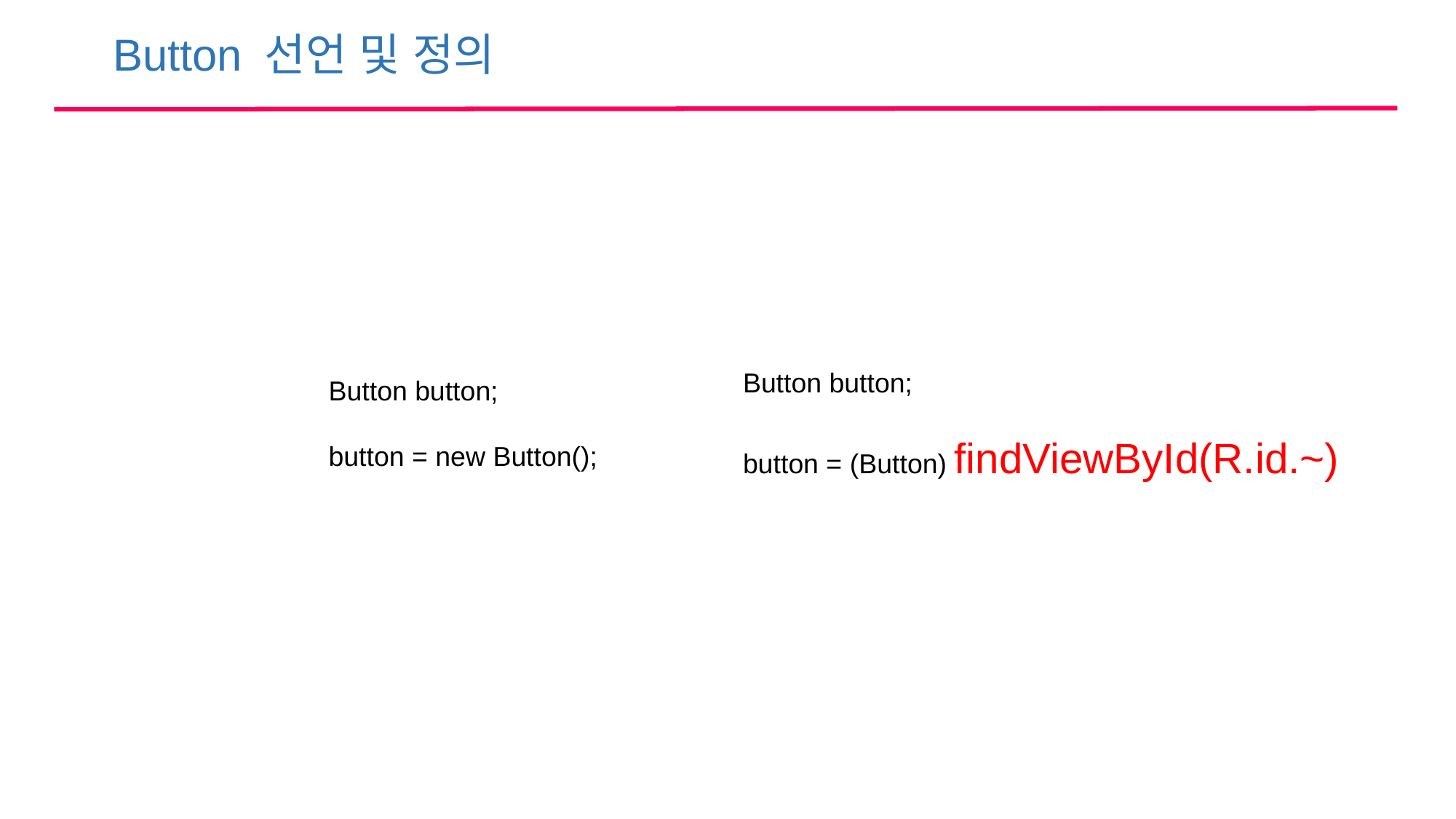

Button 선언 및 정의
Button button;

button = (Button) findViewById(R.id.~)
Button button;

button = new Button();